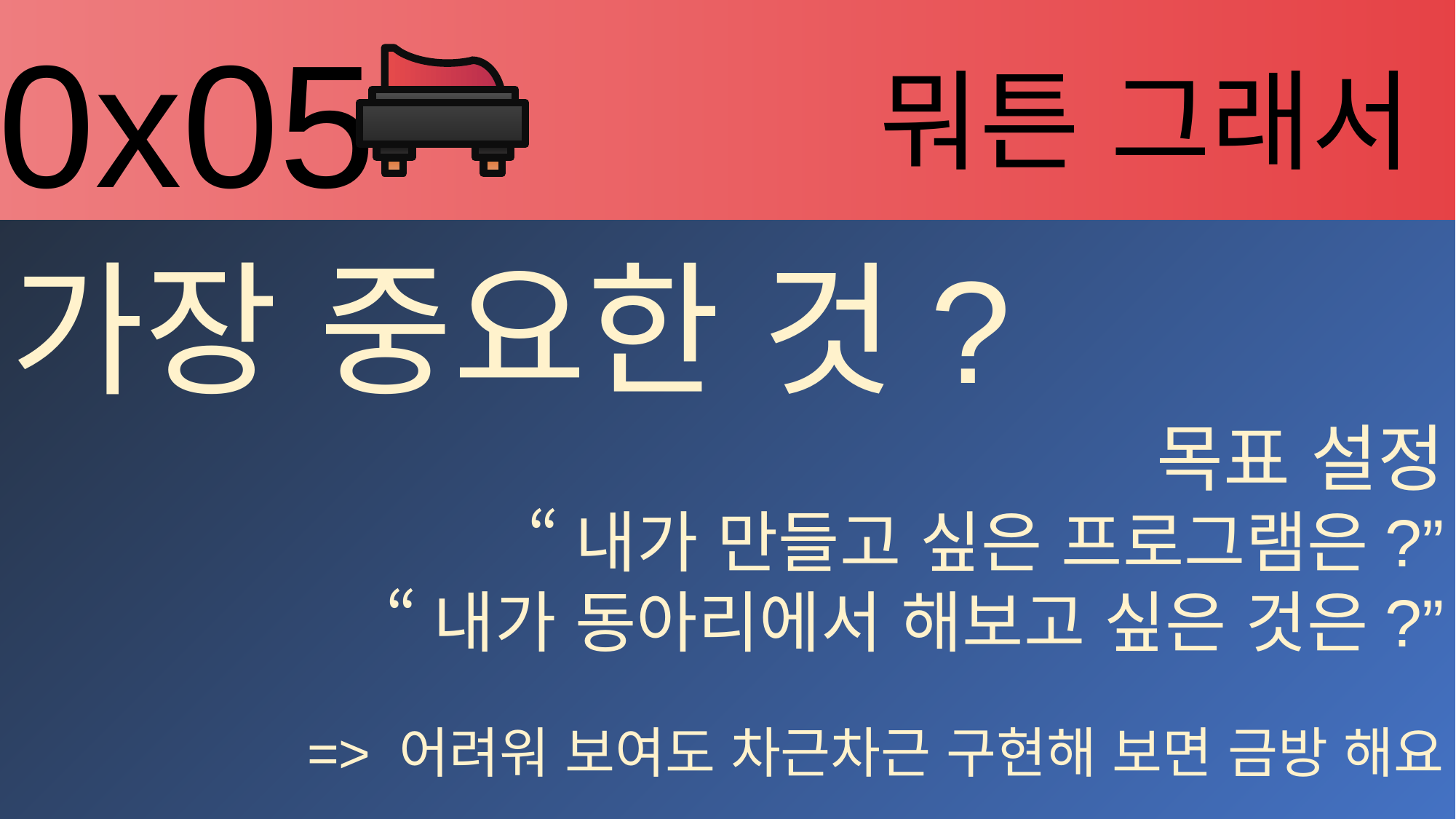

0x05
뭐튼 그래서

가장 중요한 것?
목표 설정
“내가 만들고 싶은 프로그램은?”
“내가 동아리에서 해보고 싶은 것은?”

=> 어려워 보여도 차근차근 구현해 보면 금방 해요